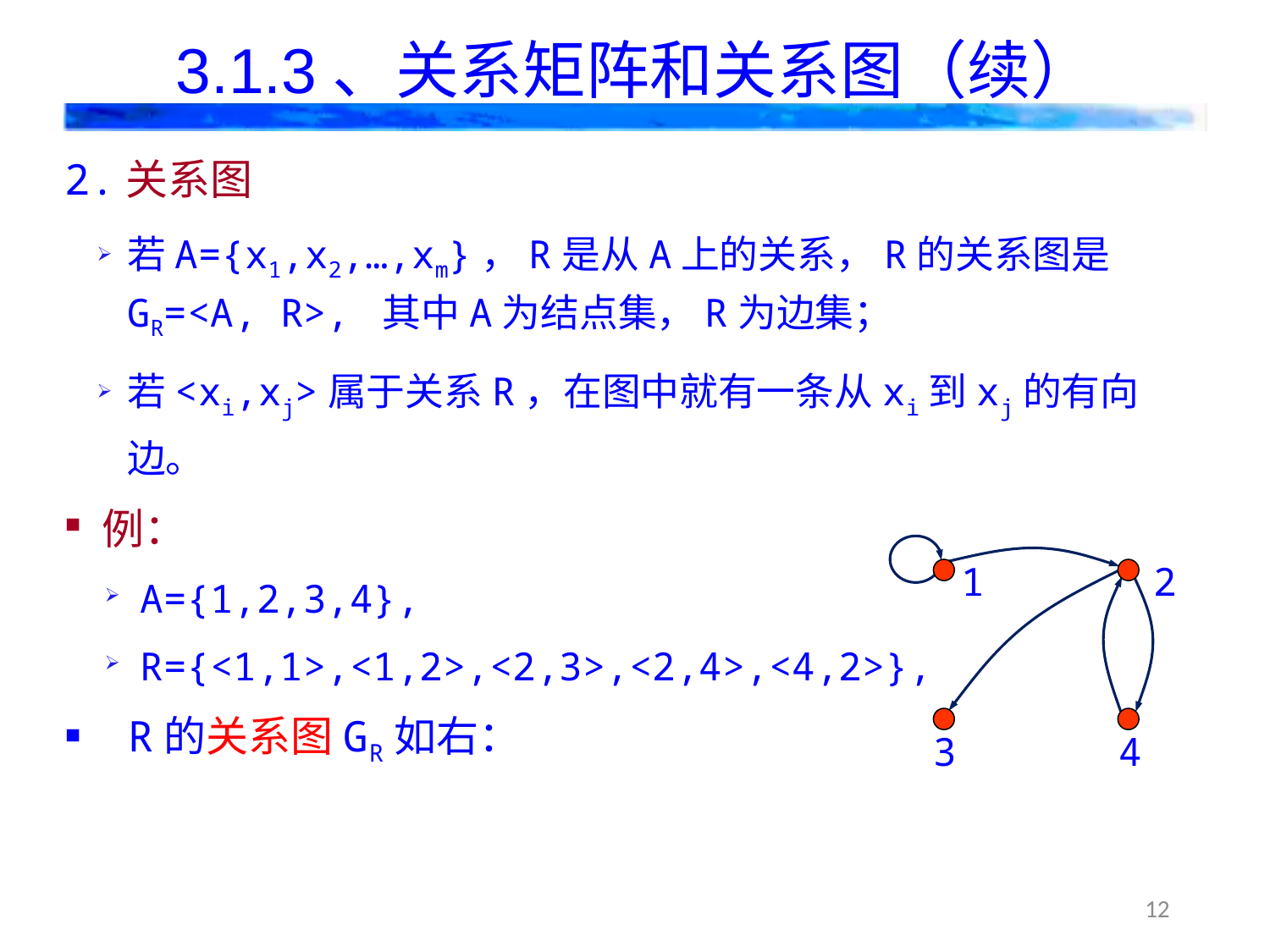

# 3.1.3、关系矩阵和关系图（续）
2.关系图
若A={x1,x2,…,xm}，R是从A上的关系，R的关系图是GR=<A, R>, 其中A为结点集，R为边集；
若<xi,xj>属于关系R，在图中就有一条从xi到xj的有向边。
例：
A={1,2,3,4},
R={<1,1>,<1,2>,<2,3>,<2,4>,<4,2>},
R的关系图GR如右：

1
2

3
4
12